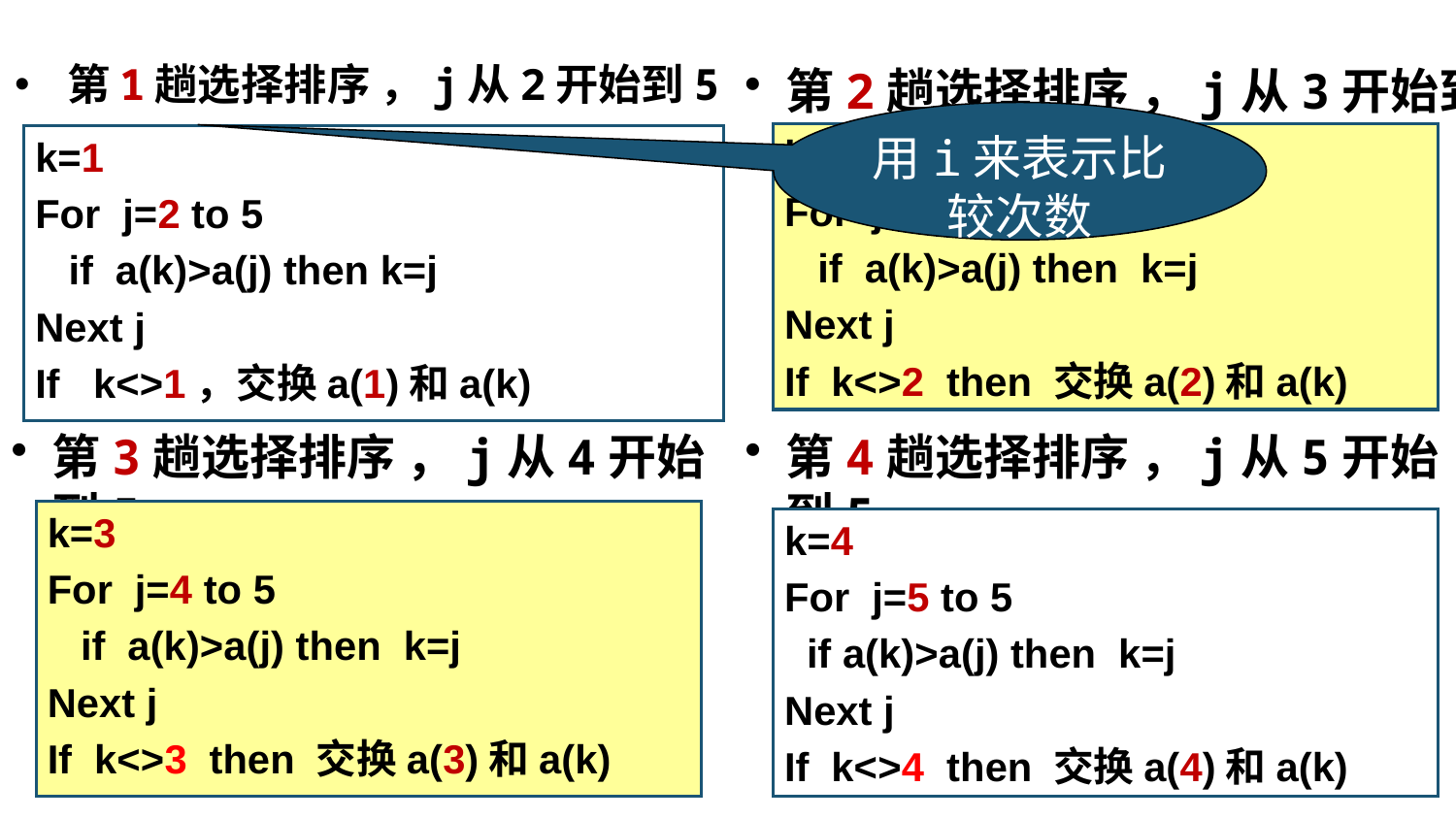

第1趟选择排序 ，j从2开始到5
第2趟选择排序 ，j从3开始到5
用i来表示比较次数
k=2
For  j=3 to 5
   if  a(k)>a(j) then  k=j
Next j
If  k<>2  then 交换a(2)和a(k)
k=1
For  j=2 to 5
   if  a(k)>a(j) then k=j
Next j
If   k<>1，交换a(1)和a(k)
第3趟选择排序 ，j从4开始到5
第4趟选择排序 ，j从5开始到5
k=3
For  j=4 to 5
   if  a(k)>a(j) then  k=j
Next j
If  k<>3  then 交换a(3)和a(k)
k=4
For  j=5 to 5
  if a(k)>a(j) then  k=j
Next j
If  k<>4  then 交换a(4)和a(k)